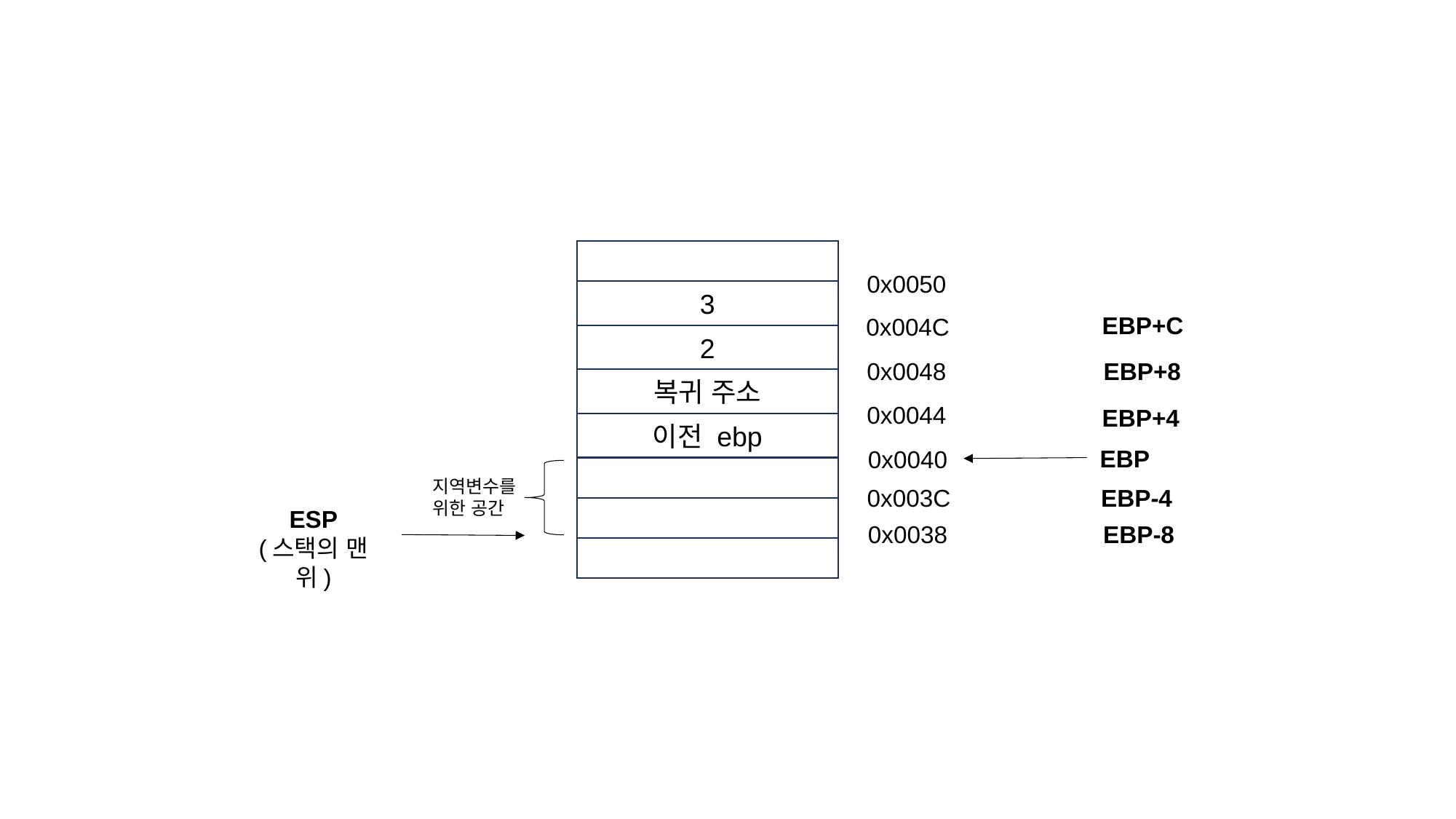

0x0050
3
EBP+C
0x004C
2
0x0048
EBP+8
복귀 주소
0x0044
EBP+4
이전 ebp
EBP
0x0040

지역변수를
위한 공간
EBP-4
0x003C

ESP
(스택의 맨 위)
0x0038
EBP-8